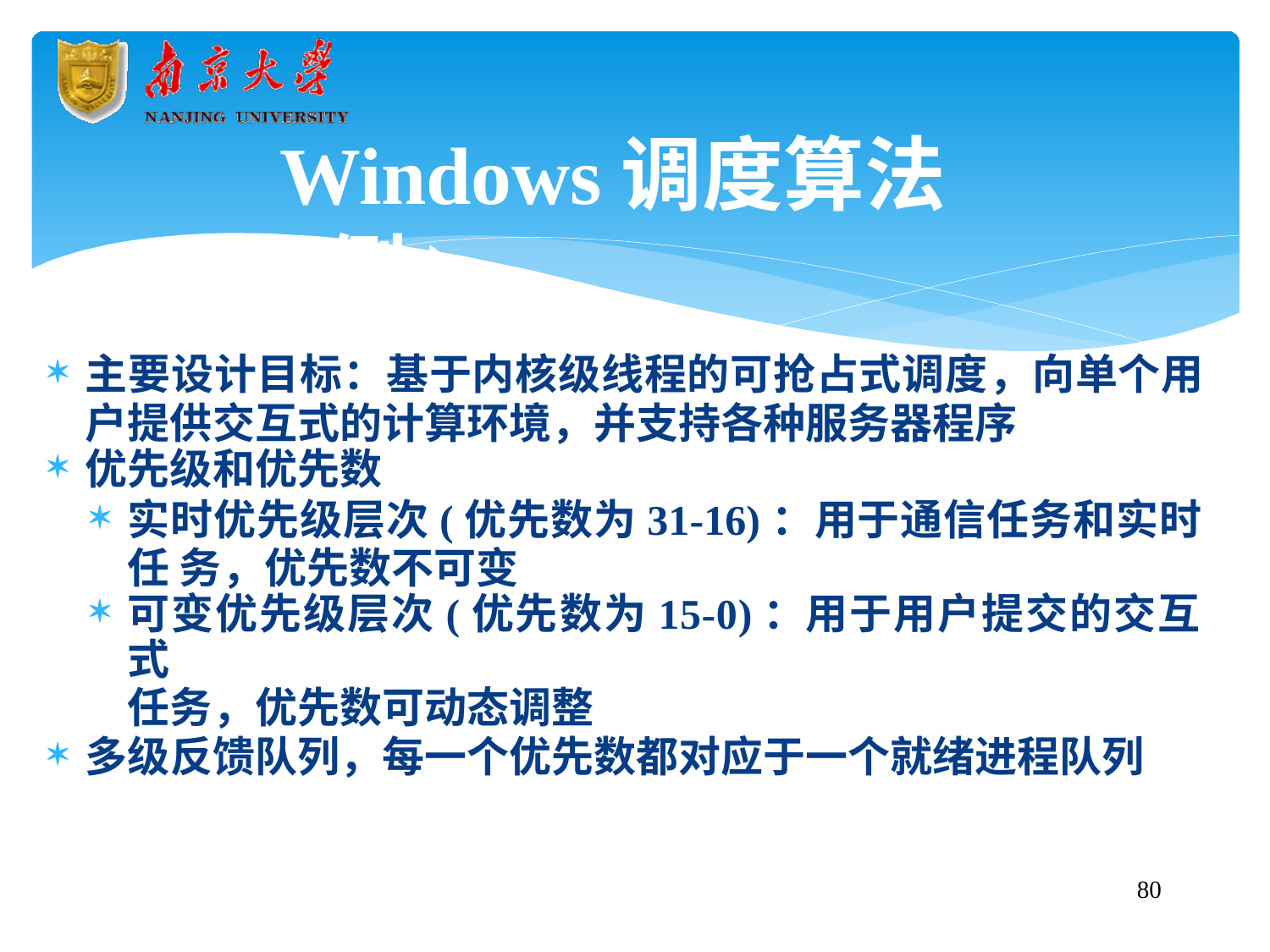

# Windows调度算法(例)
主要设计目标：基于内核级线程的可抢占式调度，向单个用 户提供交互式的计算环境，并支持各种服务器程序
优先级和优先数
实时优先级层次(优先数为31-16)：用于通信任务和实时任 务，优先数不可变
可变优先级层次(优先数为15-0)：用于用户提交的交互式
任务，优先数可动态调整
多级反馈队列，每一个优先数都对应于一个就绪进程队列
80